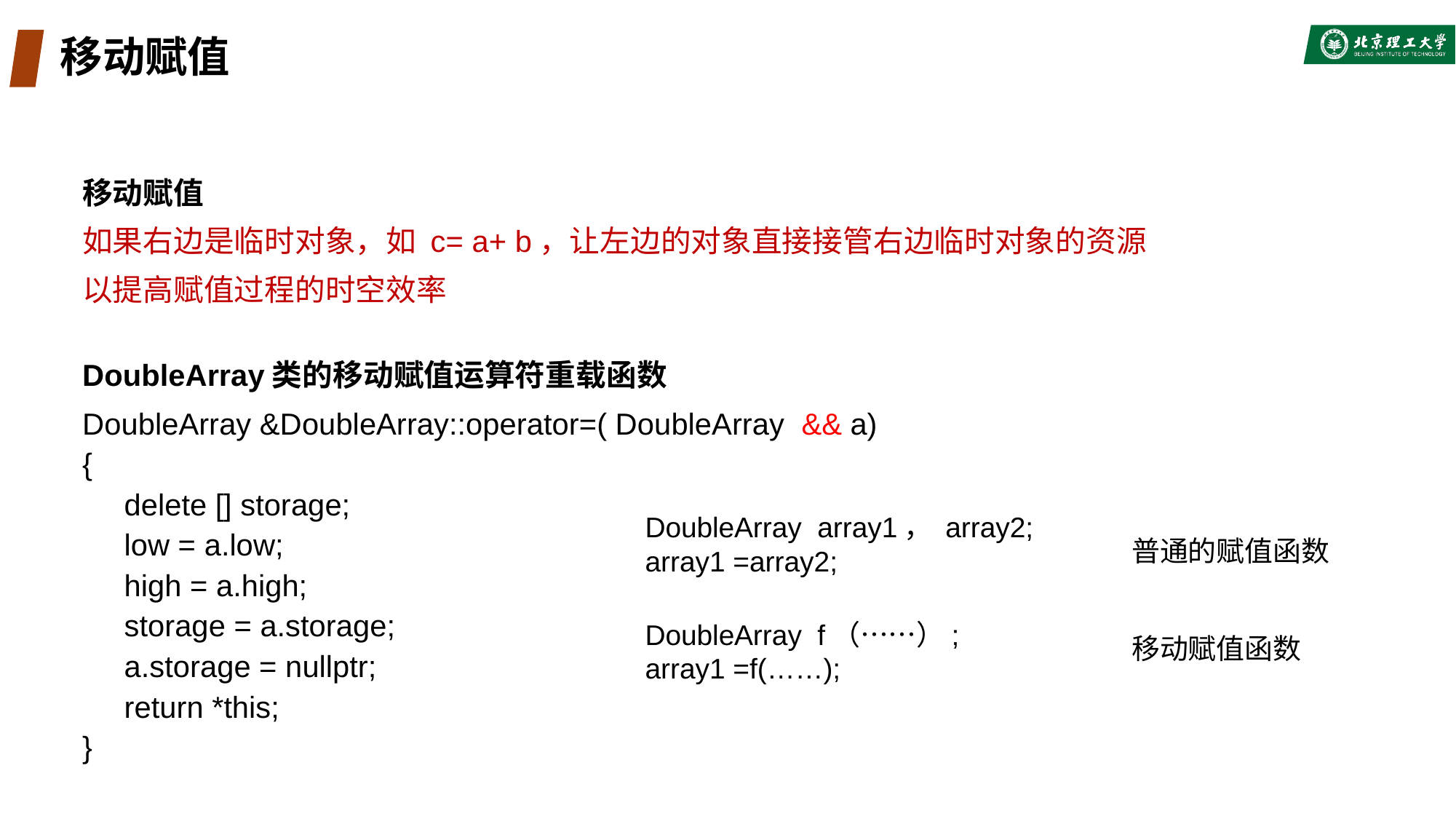

# 移动赋值
移动赋值
如果右边是临时对象，如 c= a+ b，让左边的对象直接接管右边临时对象的资源
以提高赋值过程的时空效率

DoubleArray类的移动赋值运算符重载函数
DoubleArray &DoubleArray::operator=( DoubleArray  && a)
{
     delete [] storage;
     low = a.low;
     high = a.high;
     storage = a.storage;
     a.storage = nullptr;
     return *this;
}
DoubleArray  array1， array2;
array1 =array2;
普通的赋值函数
DoubleArray  f（……）;
array1 =f(……);
移动赋值函数